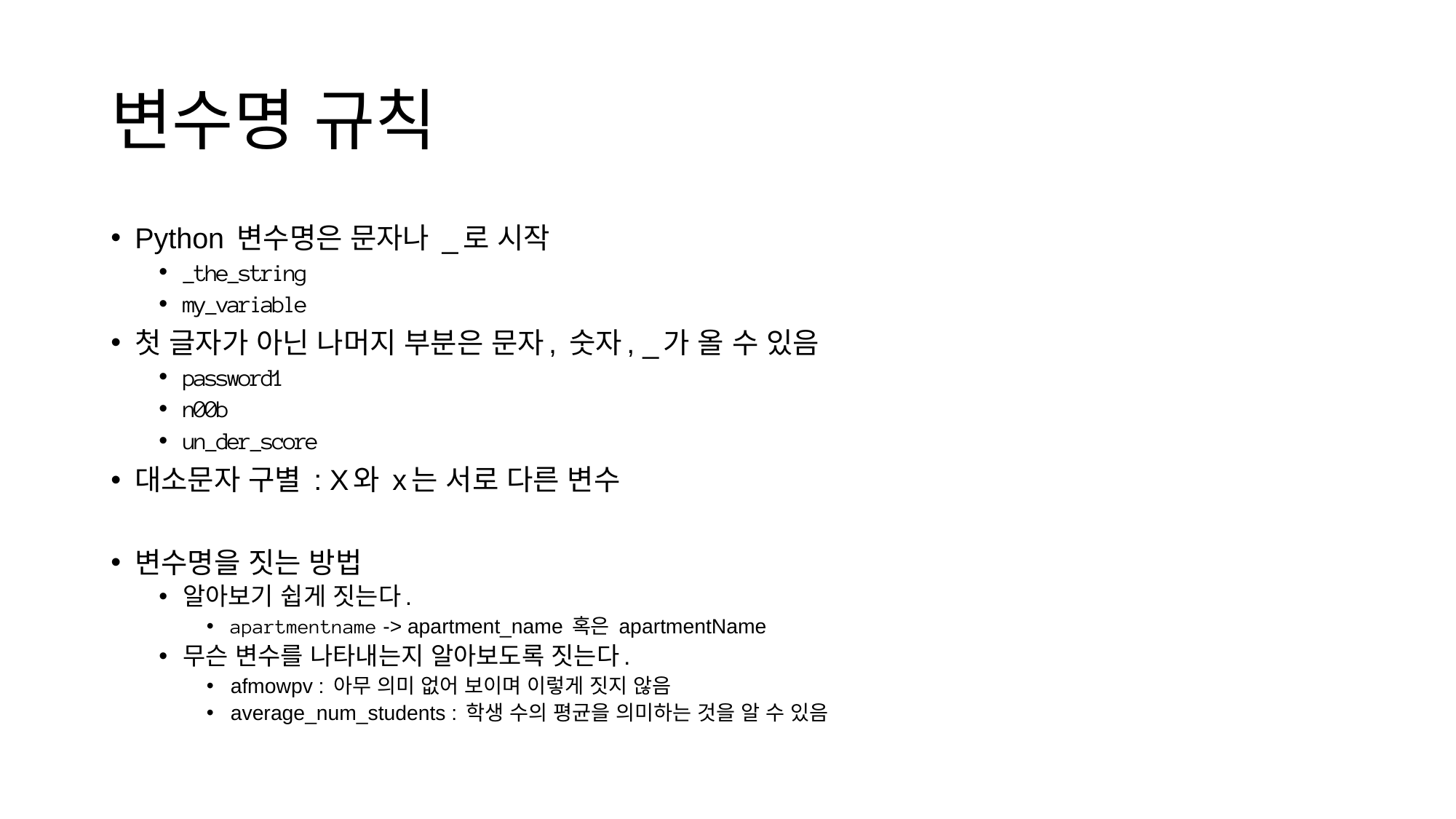

# 변수명 규칙
Python 변수명은 문자나 _로 시작
_the_string
my_variable
첫 글자가 아닌 나머지 부분은 문자, 숫자, _가 올 수 있음
password1
n00b
un_der_score
대소문자 구별 : X와 x는 서로 다른 변수

변수명을 짓는 방법
알아보기 쉽게 짓는다.
apartmentname -> apartment_name 혹은 apartmentName
무슨 변수를 나타내는지 알아보도록 짓는다.
afmowpv : 아무 의미 없어 보이며 이렇게 짓지 않음
average_num_students : 학생 수의 평균을 의미하는 것을 알 수 있음